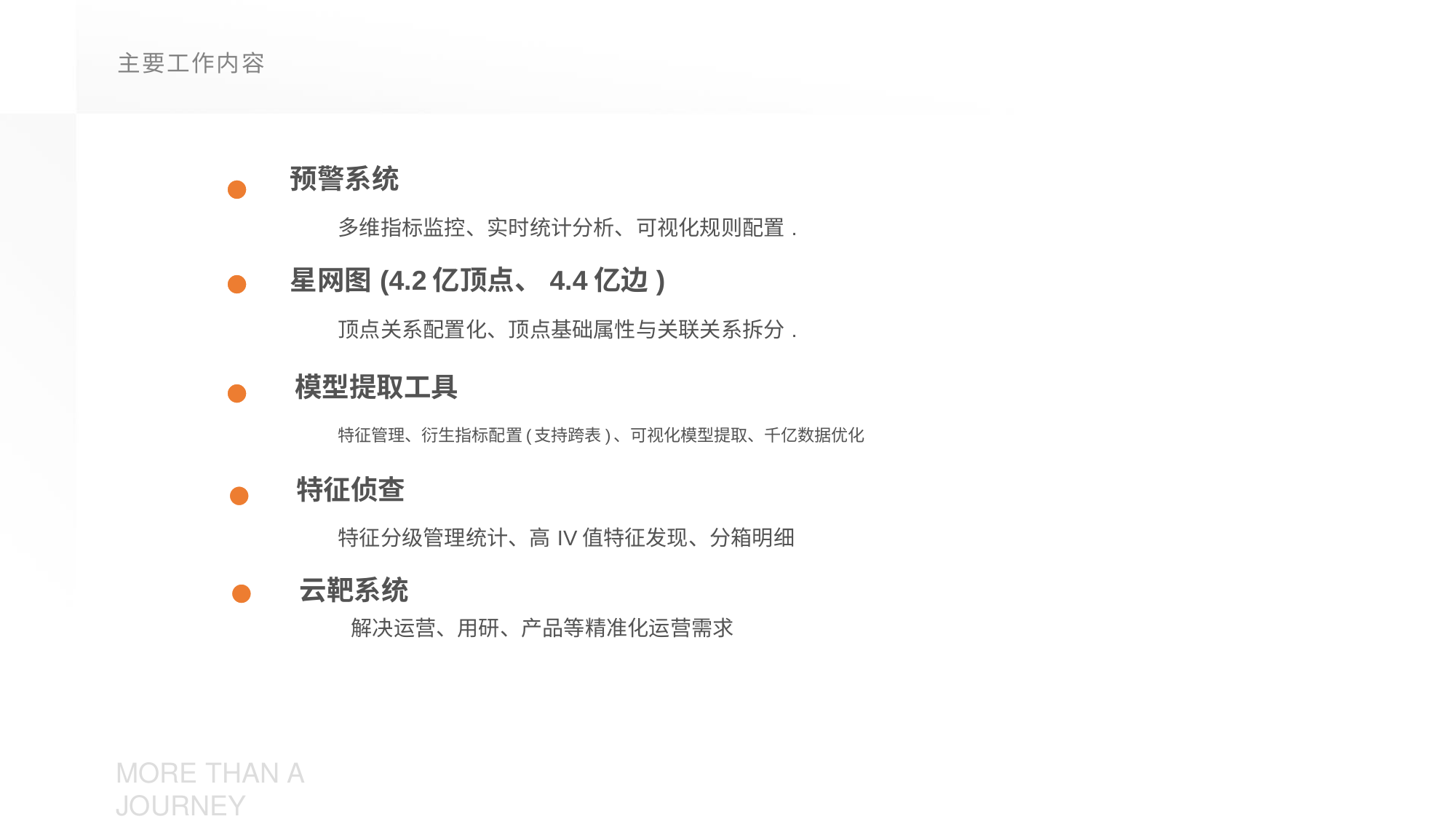

主要工作内容
预警系统

多维指标监控、实时统计分析、可视化规则配置.
星网图(4.2亿顶点、4.4亿边)

顶点关系配置化、顶点基础属性与关联关系拆分.
模型提取工具

特征管理、衍生指标配置(支持跨表)、可视化模型提取、千亿数据优化
特征侦查

特征分级管理统计、高IV值特征发现、分箱明细
云靶系统

解决运营、用研、产品等精准化运营需求